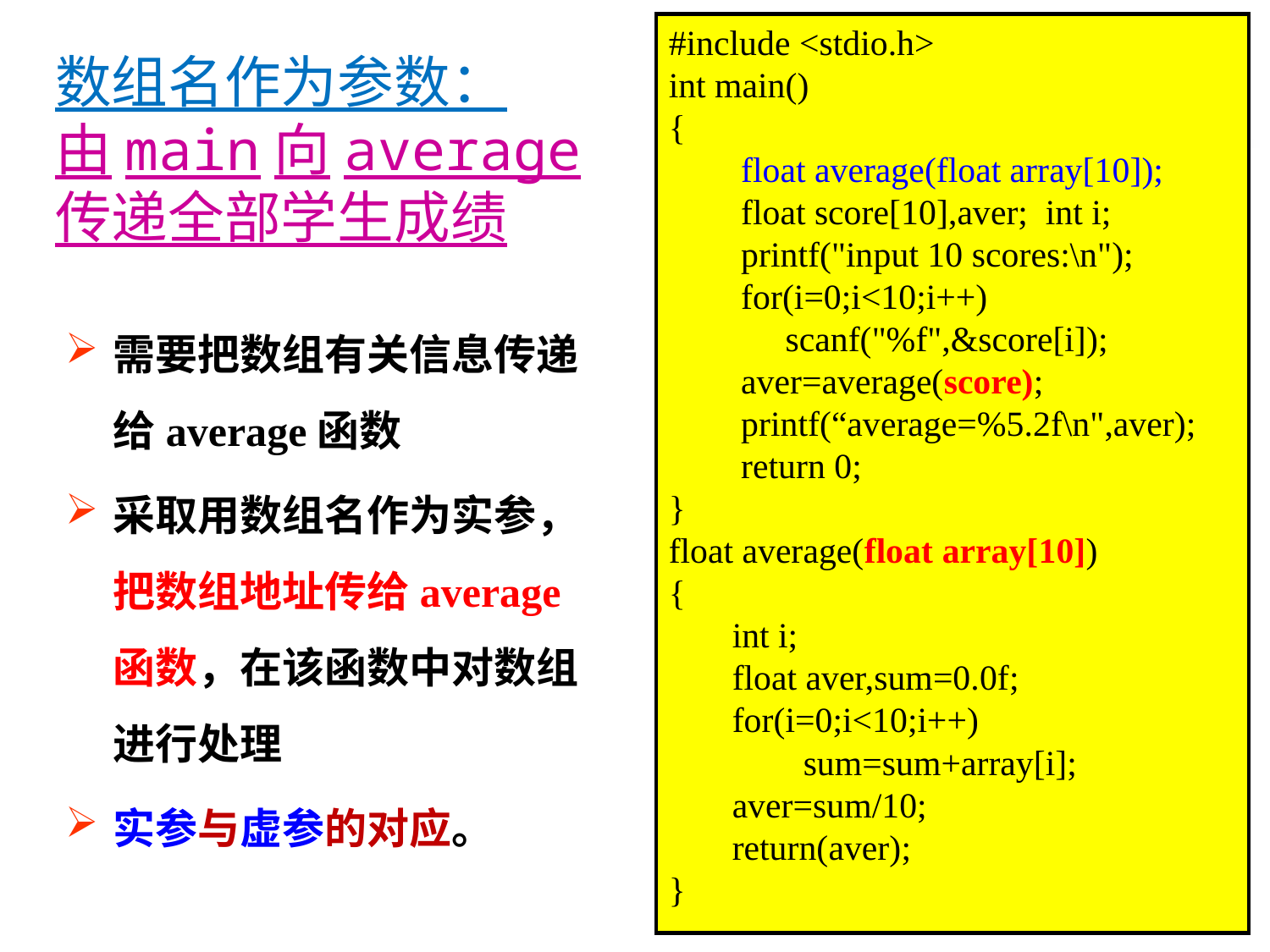

#include <stdio.h>
int main()
{
 float average(float array[10]);
 float score[10],aver;  int i;
 printf("input 10 scores:\n");
 for(i=0;i<10;i++)
      scanf("%f",&score[i]);
 aver=average(score);
 printf(“average=%5.2f\n",aver);
 return 0;
}
float average(float array[10])
{
int i;
float aver,sum=0.0f;
for(i=0;i<10;i++)
        sum=sum+array[i];
aver=sum/10;
return(aver);
}

数组名作为参数：
由main向average传递全部学生成绩
需要把数组有关信息传递给average函数
采取用数组名作为实参，把数组地址传给average函数，在该函数中对数组进行处理
实参与虚参的对应。
89/52